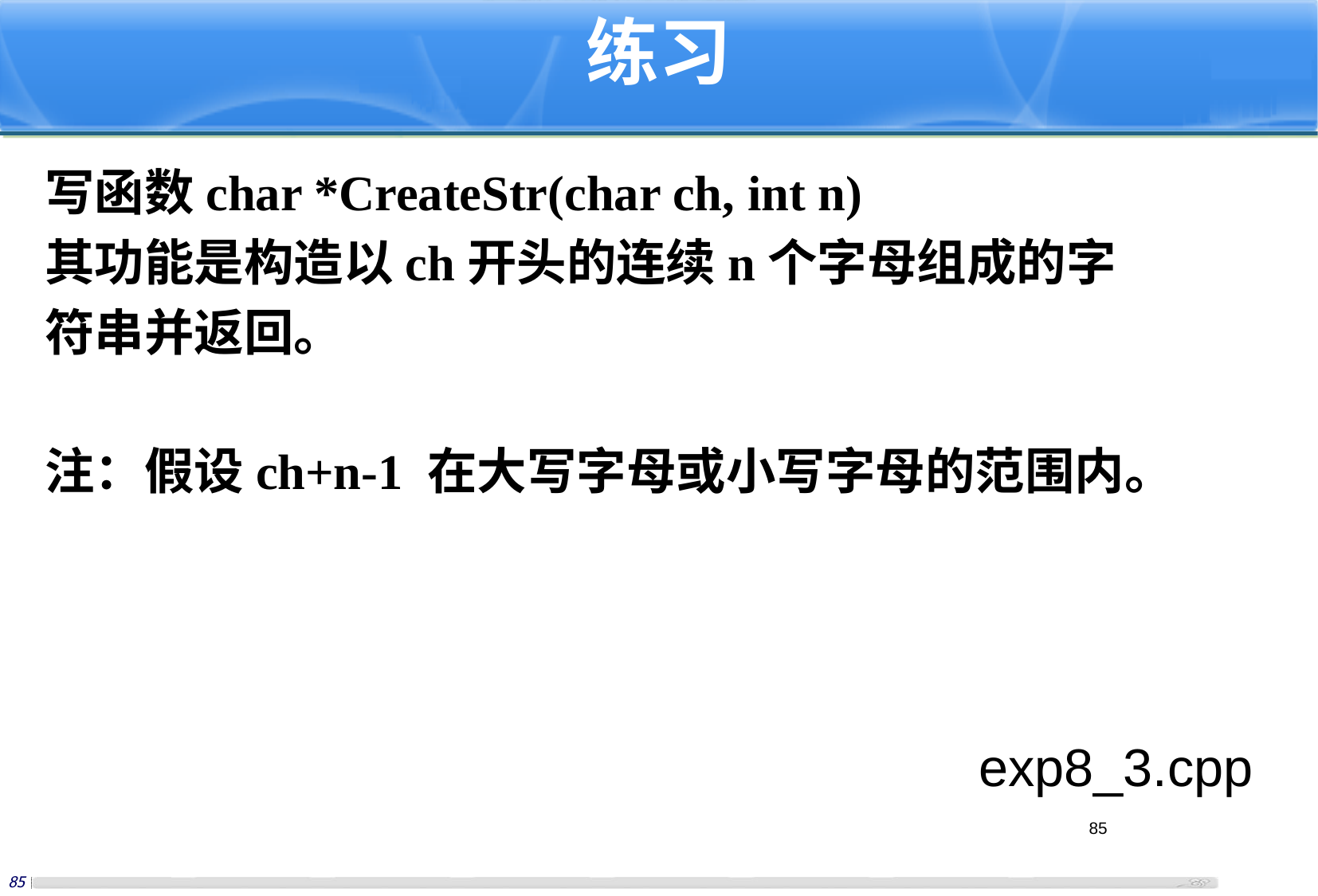

# 练习
写函数char *CreateStr(char ch, int n)
其功能是构造以ch开头的连续n个字母组成的字
符串并返回。

注：假设ch+n-1 在大写字母或小写字母的范围内。
exp8_3.cpp
85